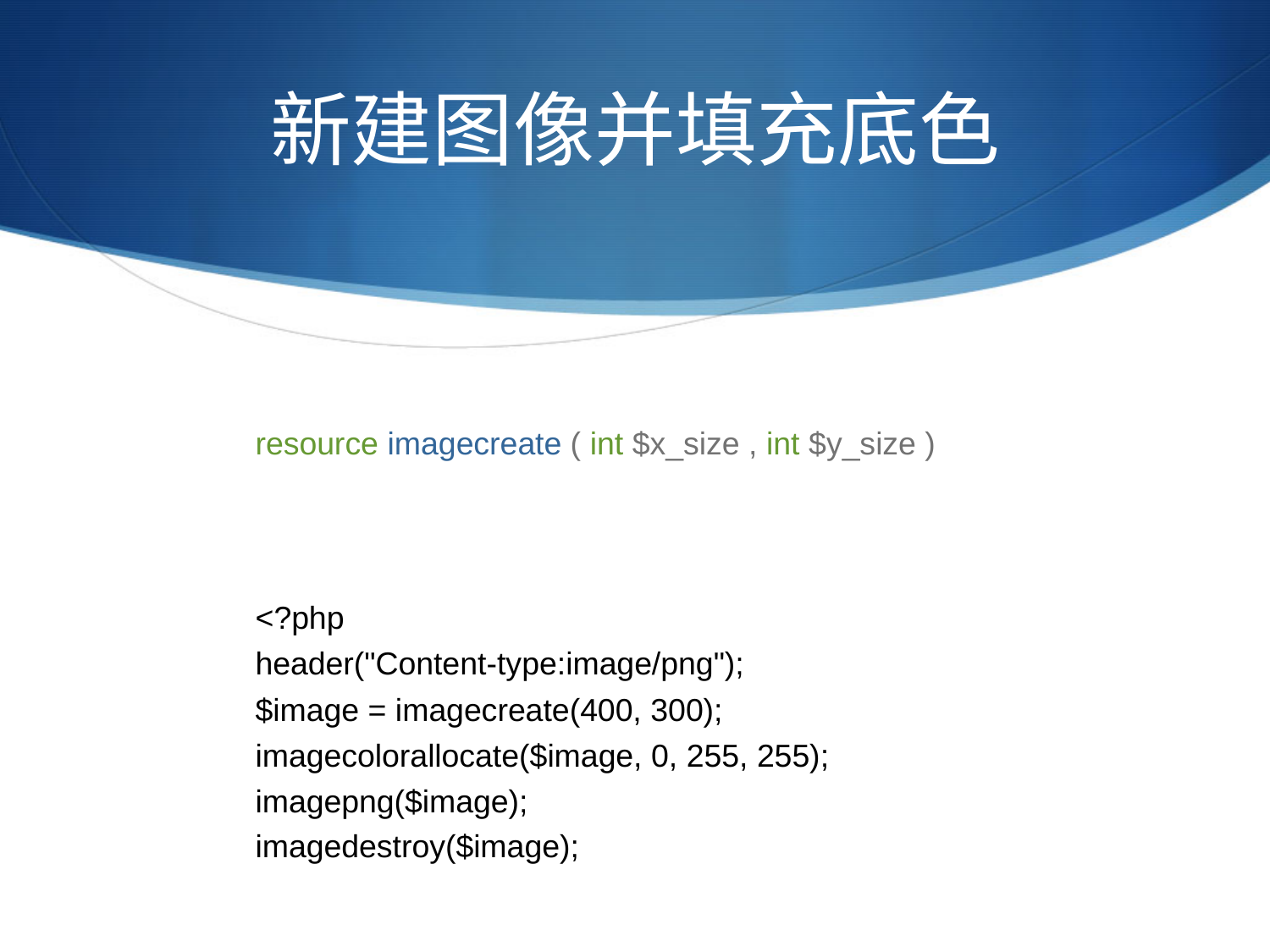

# 新建图像并填充底色
resource imagecreate ( int $x_size , int $y_size )
<?php
header("Content-type:image/png");
$image = imagecreate(400, 300);
imagecolorallocate($image, 0, 255, 255);
imagepng($image);
imagedestroy($image);